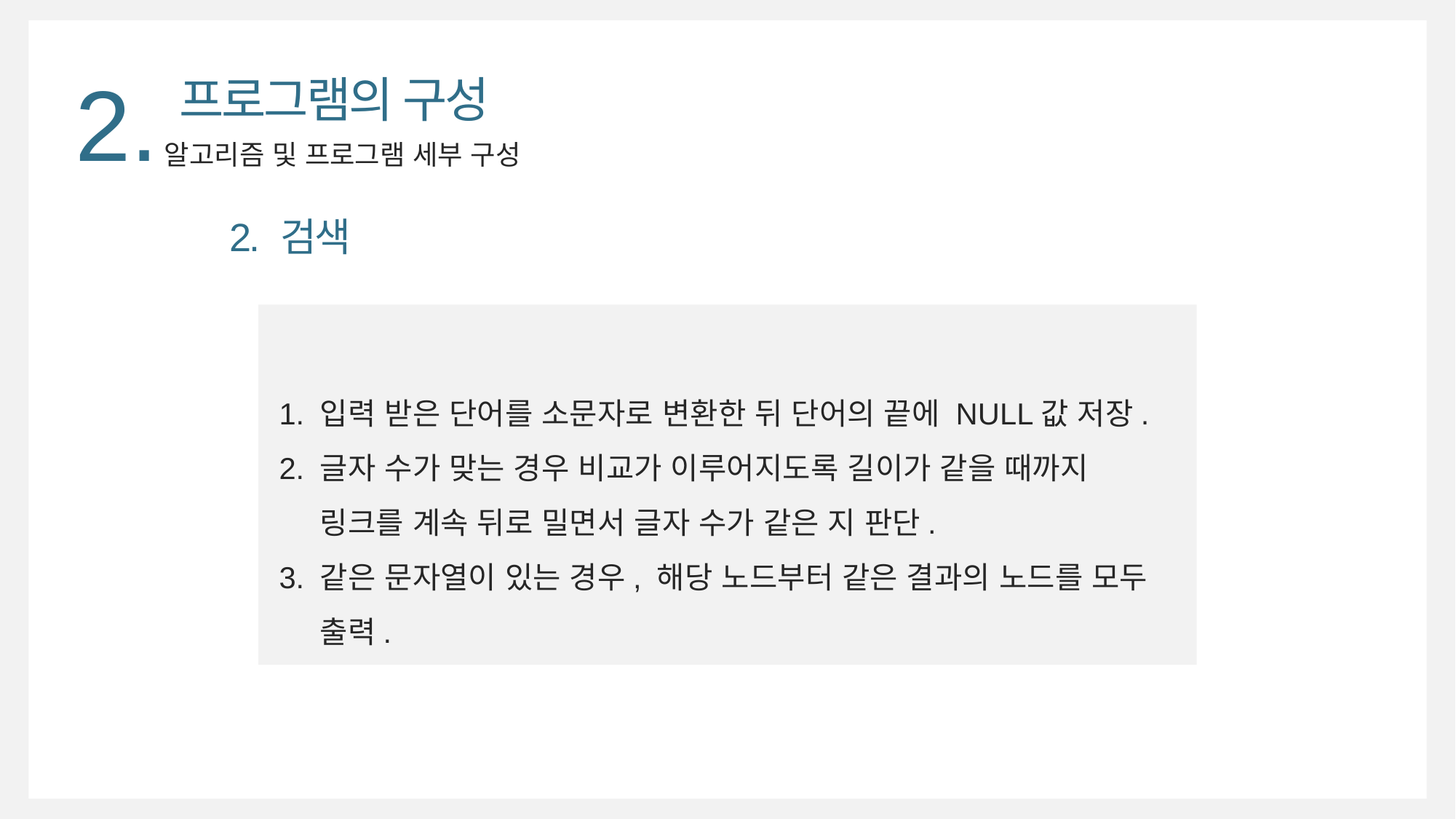

2.
프로그램의 구성
알고리즘 및 프로그램 세부 구성
2. 검색

입력 받은 단어를 소문자로 변환한 뒤 단어의 끝에 NULL값 저장.
글자 수가 맞는 경우 비교가 이루어지도록 길이가 같을 때까지 링크를 계속 뒤로 밀면서 글자 수가 같은 지 판단.
같은 문자열이 있는 경우, 해당 노드부터 같은 결과의 노드를 모두 출력.